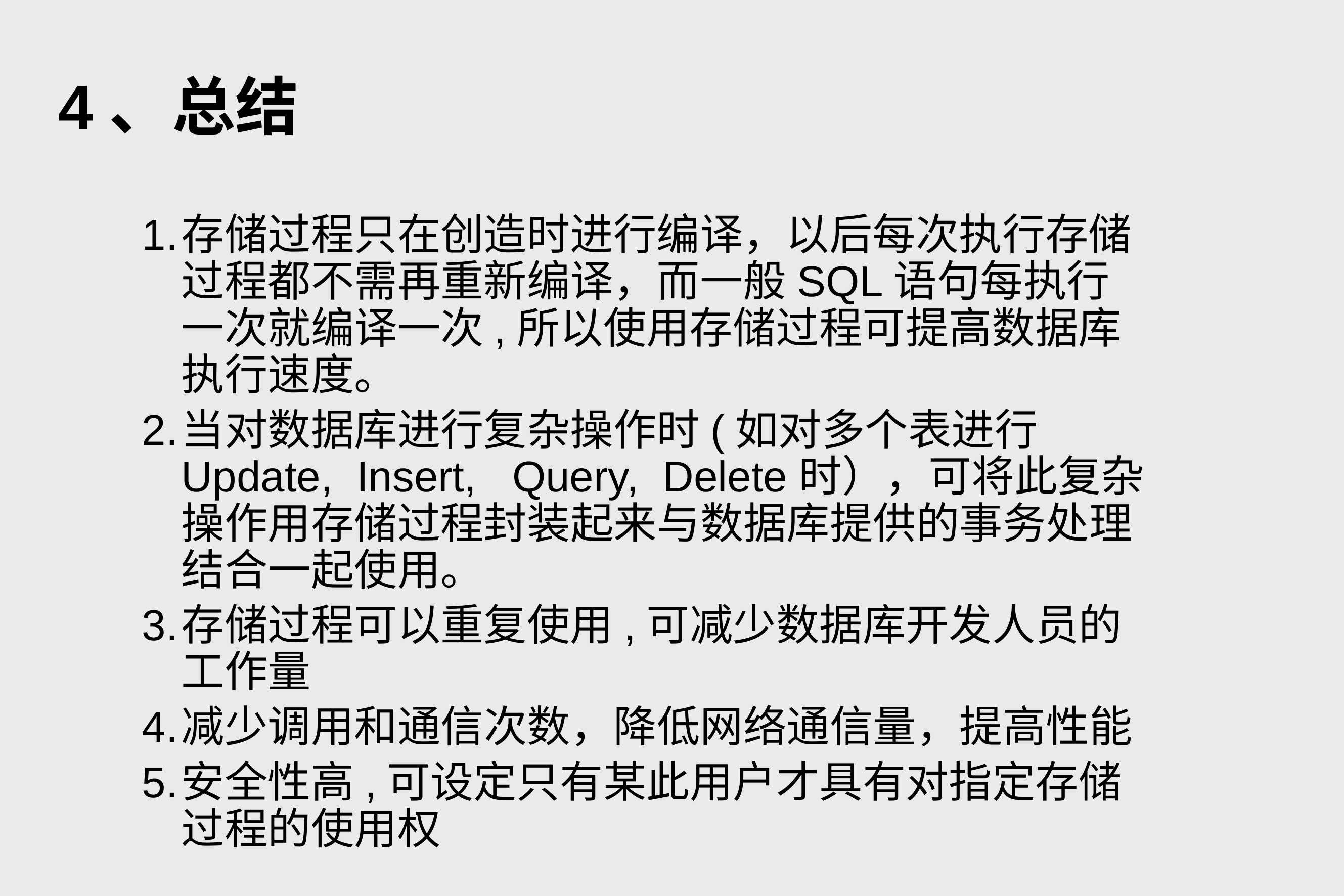

# 4、总结
存储过程只在创造时进行编译，以后每次执行存储过程都不需再重新编译，而一般SQL语句每执行一次就编译一次,所以使用存储过程可提高数据库执行速度。
当对数据库进行复杂操作时(如对多个表进行  Update,  Insert,   Query,  Delete时），可将此复杂操作用存储过程封装起来与数据库提供的事务处理结合一起使用。
存储过程可以重复使用,可减少数据库开发人员的工作量
减少调用和通信次数，降低网络通信量，提高性能
安全性高,可设定只有某此用户才具有对指定存储过程的使用权